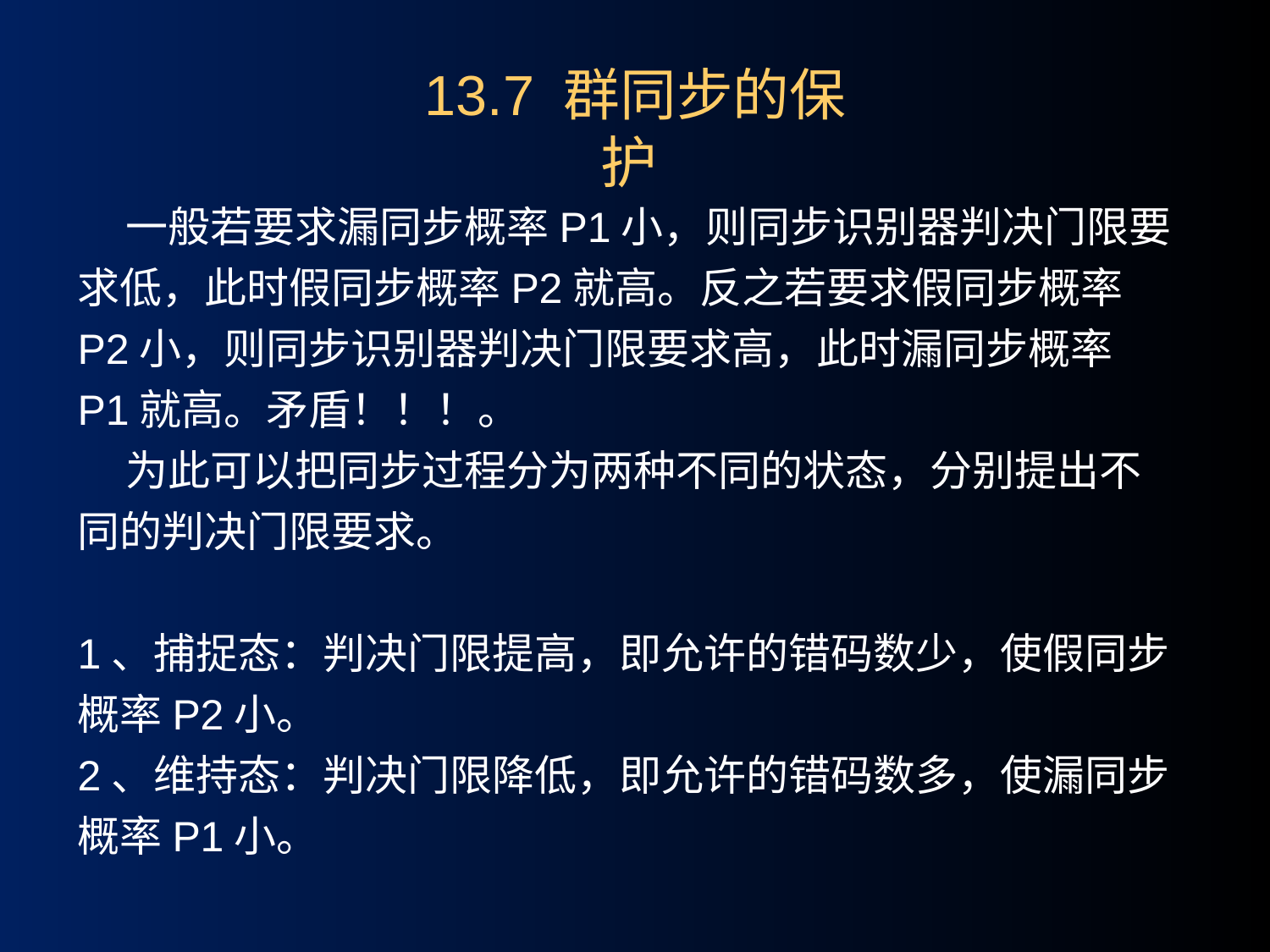

# 13.7 群同步的保护
    一般若要求漏同步概率P1小，则同步识别器判决门限要求低，此时假同步概率P2就高。反之若要求假同步概率P2小，则同步识别器判决门限要求高，此时漏同步概率P1就高。矛盾！！！。
    为此可以把同步过程分为两种不同的状态，分别提出不同的判决门限要求。

1、捕捉态：判决门限提高，即允许的错码数少，使假同步概率P2小。
2、维持态：判决门限降低，即允许的错码数多，使漏同步概率P1小。